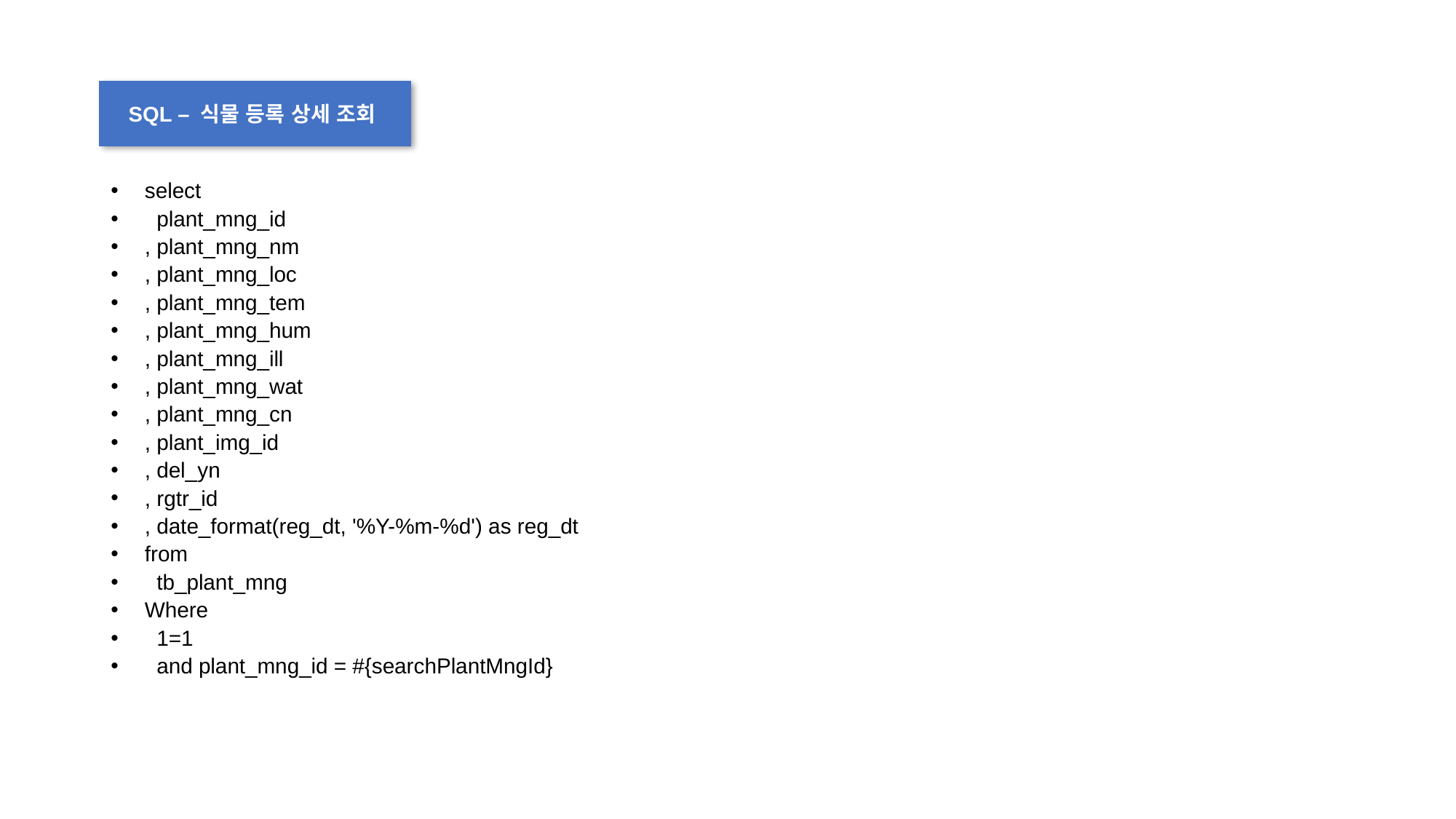

SQL – 식물 등록 상세 조회
select
  plant_mng_id
, plant_mng_nm
, plant_mng_loc
, plant_mng_tem
, plant_mng_hum
, plant_mng_ill
, plant_mng_wat
, plant_mng_cn
, plant_img_id
, del_yn
, rgtr_id
, date_format(reg_dt, '%Y-%m-%d') as reg_dt
from
  tb_plant_mng
Where
  1=1
  and plant_mng_id = #{searchPlantMngId}